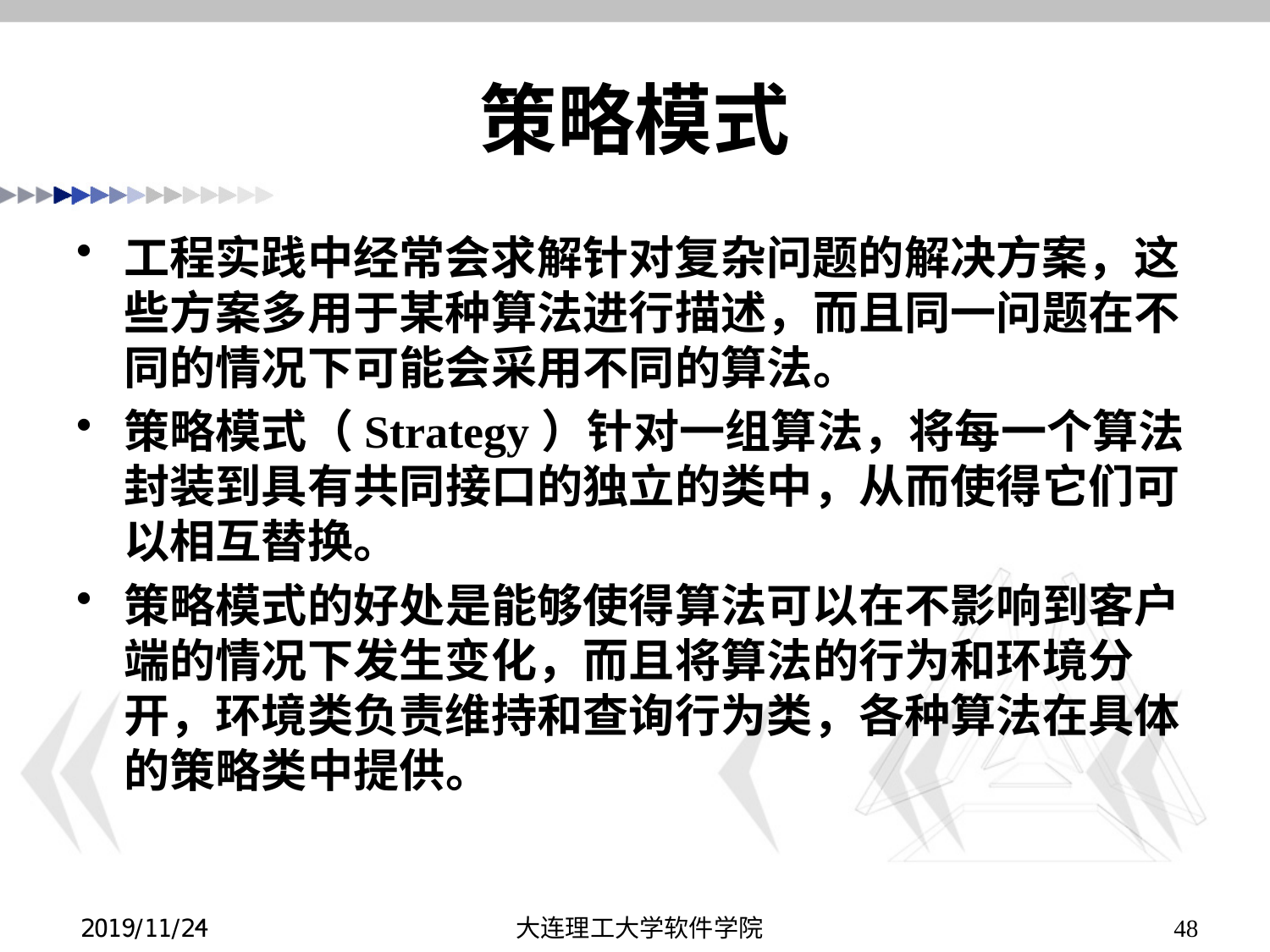

# 策略模式
工程实践中经常会求解针对复杂问题的解决方案，这些方案多用于某种算法进行描述，而且同一问题在不同的情况下可能会采用不同的算法。
策略模式（Strategy）针对一组算法，将每一个算法封装到具有共同接口的独立的类中，从而使得它们可以相互替换。
策略模式的好处是能够使得算法可以在不影响到客户端的情况下发生变化，而且将算法的行为和环境分开，环境类负责维持和查询行为类，各种算法在具体的策略类中提供。
2019/11/24
大连理工大学软件学院
48